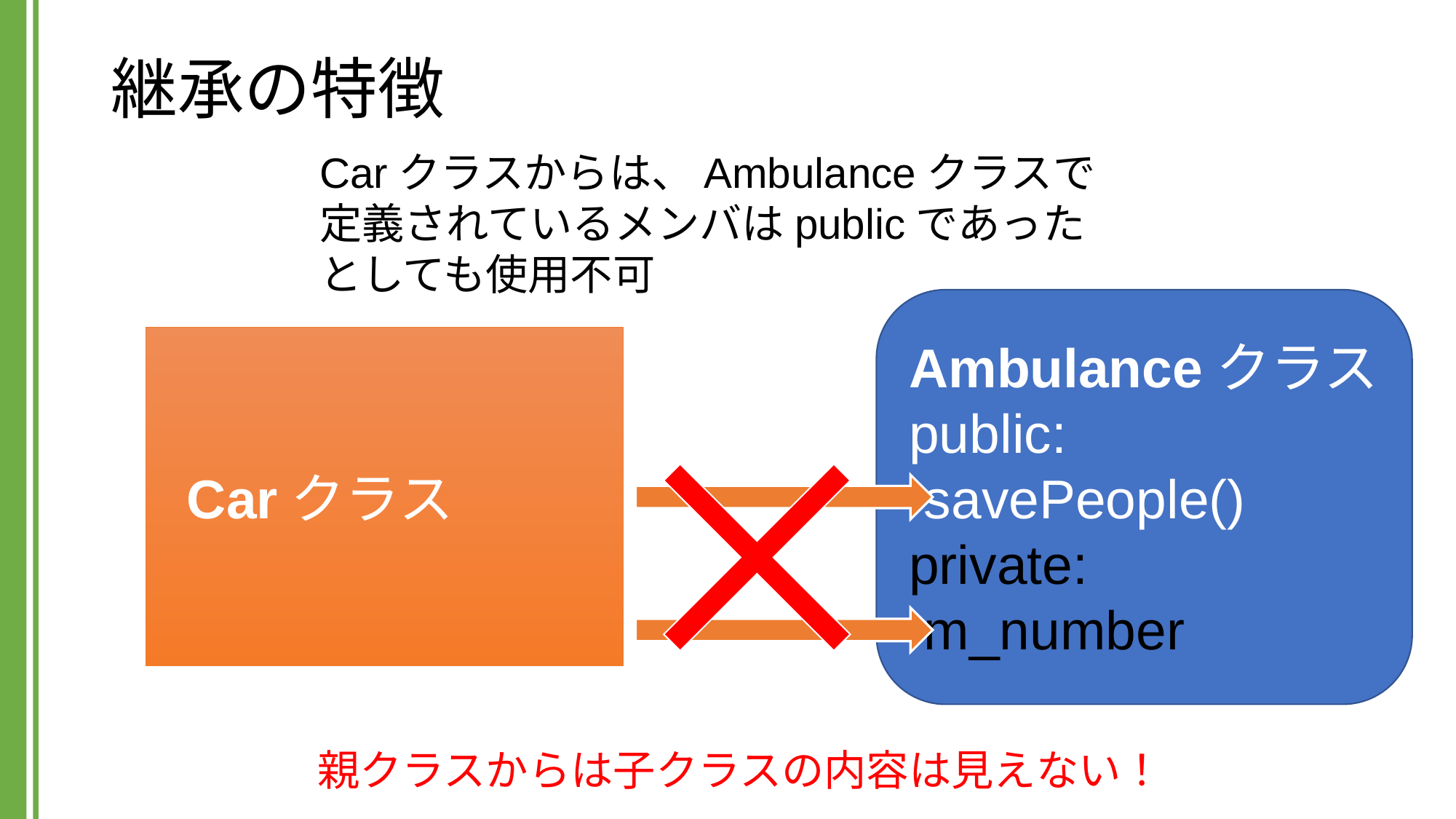

# 継承の特徴
Carクラスからは、Ambulanceクラスで
定義されているメンバはpublicであった
としても使用不可

Ambulanceクラス
public:
 savePeople()
private:
 m_number

  Carクラス

親クラスからは子クラスの内容は見えない！